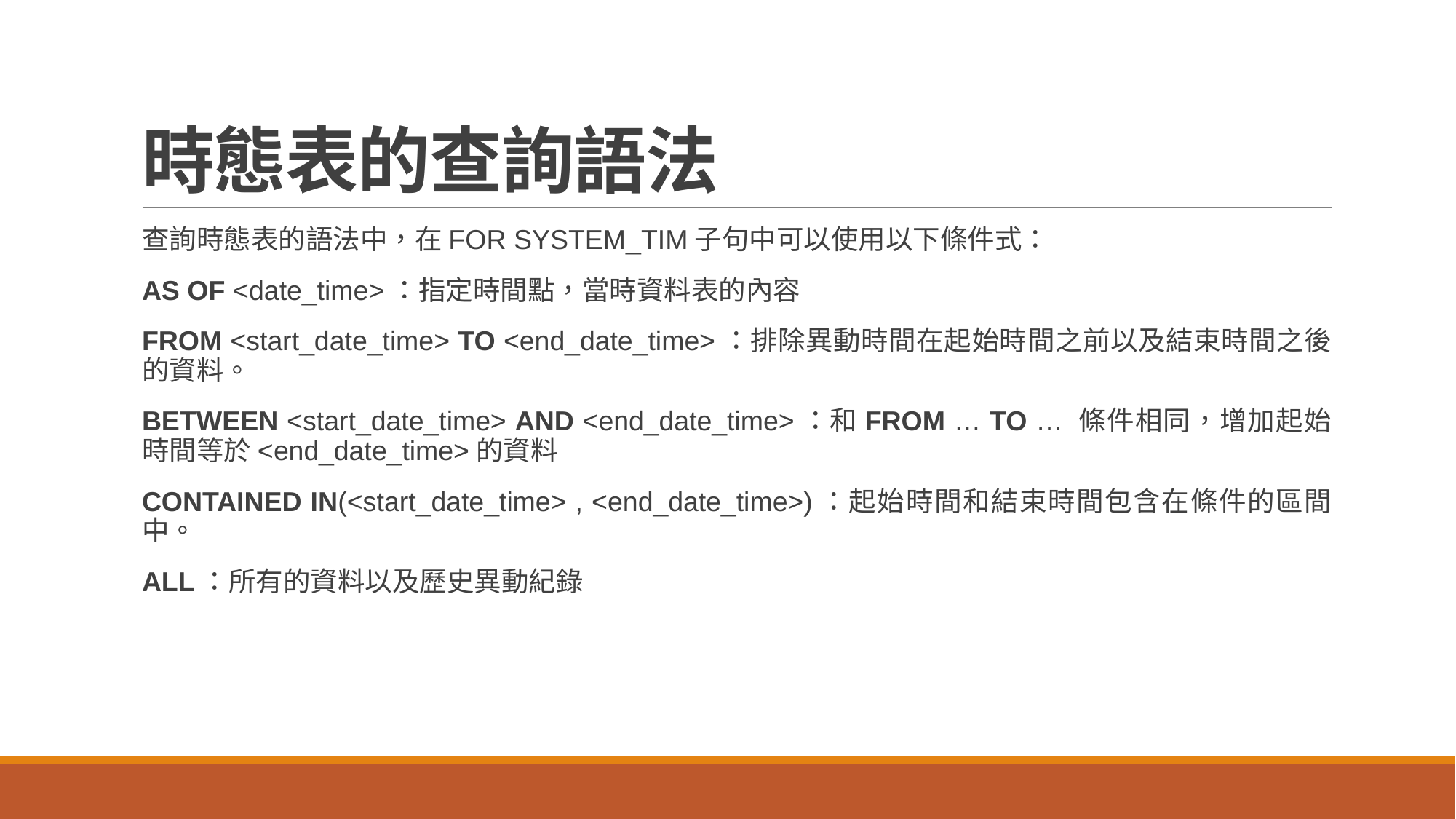

# 時態表的查詢語法
查詢時態表的語法中，在FOR SYSTEM_TIM子句中可以使用以下條件式：
AS OF <date_time>：指定時間點，當時資料表的內容
FROM <start_date_time> TO <end_date_time>：排除異動時間在起始時間之前以及結束時間之後的資料。
BETWEEN <start_date_time> AND <end_date_time>：和FROM … TO … 條件相同，增加起始時間等於<end_date_time>的資料
CONTAINED IN(<start_date_time> , <end_date_time>)：起始時間和結束時間包含在條件的區間中。
ALL：所有的資料以及歷史異動紀錄